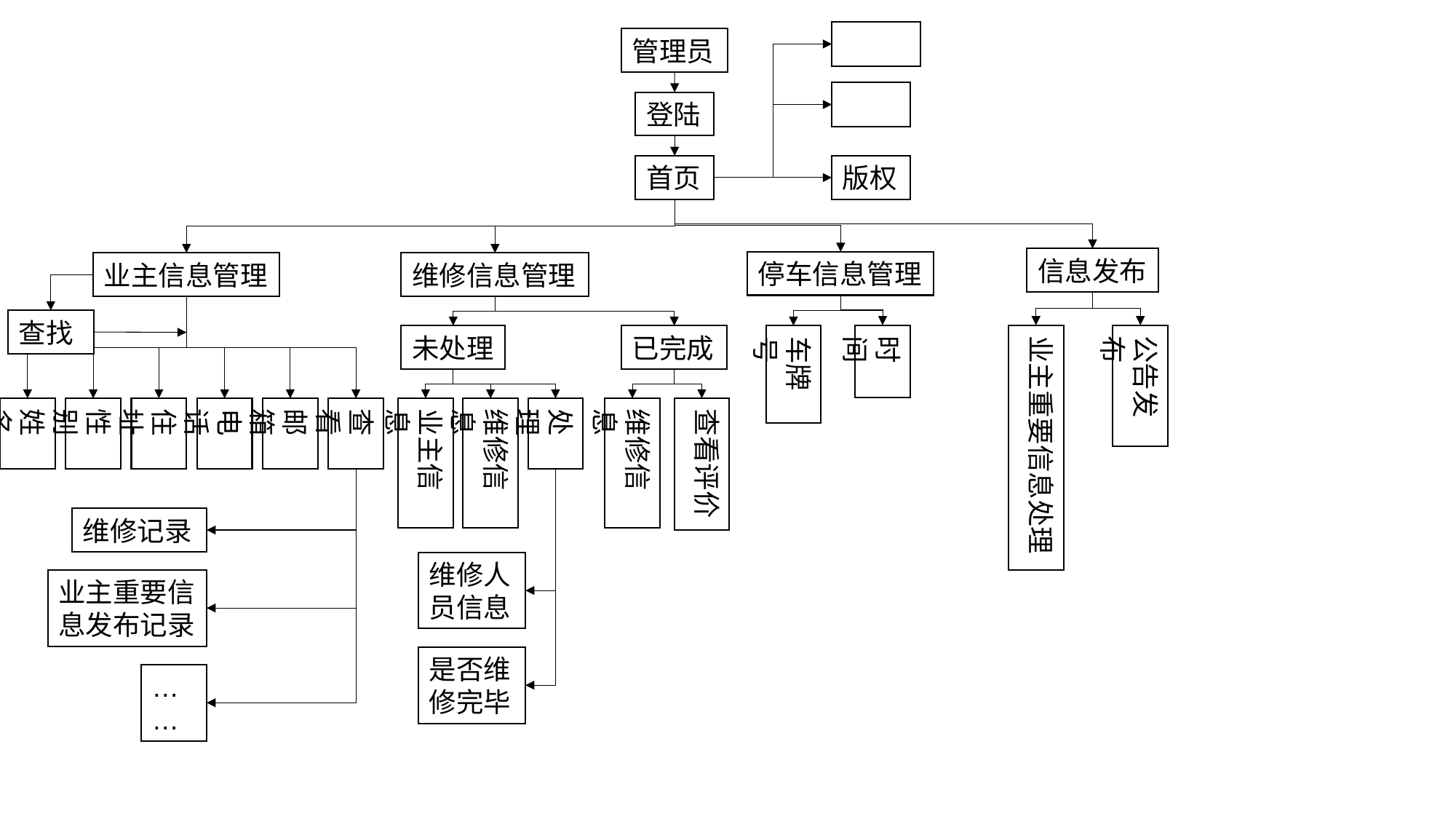

管理员

登陆
首页
版权
信息发布
停车信息管理
业主信息管理
维修信息管理
查找
时间
业主重要信息处理
公告发布
已完成
车牌号
未处理
业主信息
维修信息
处理
维修信息
查看评价
姓名
性别
住址
电话
邮箱
查看
维修记录
维修人员信息
业主重要信息发布记录
是否维修完毕
……